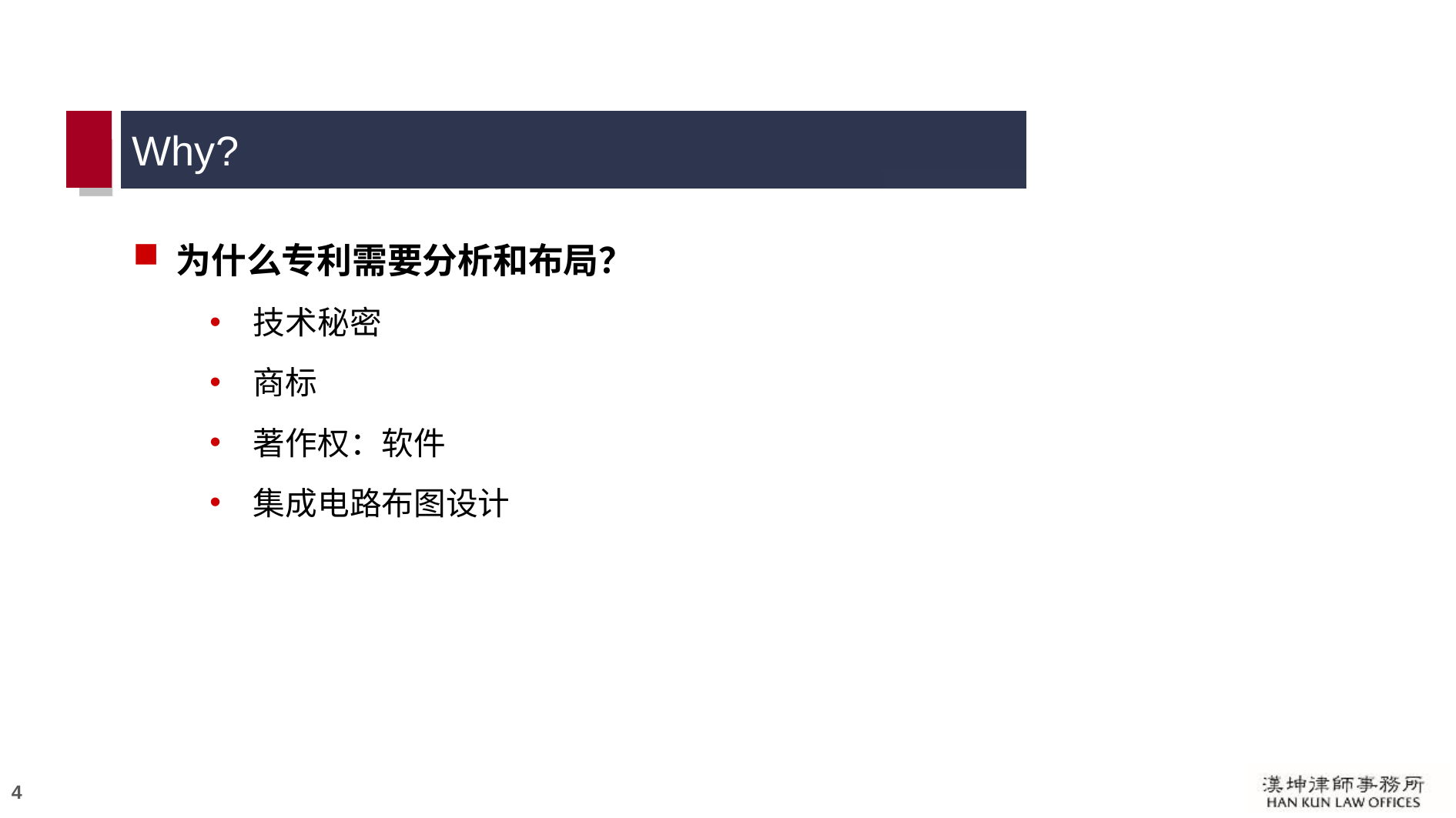

# Why?
为什么专利需要分析和布局？
技术秘密
商标
著作权：软件
集成电路布图设计